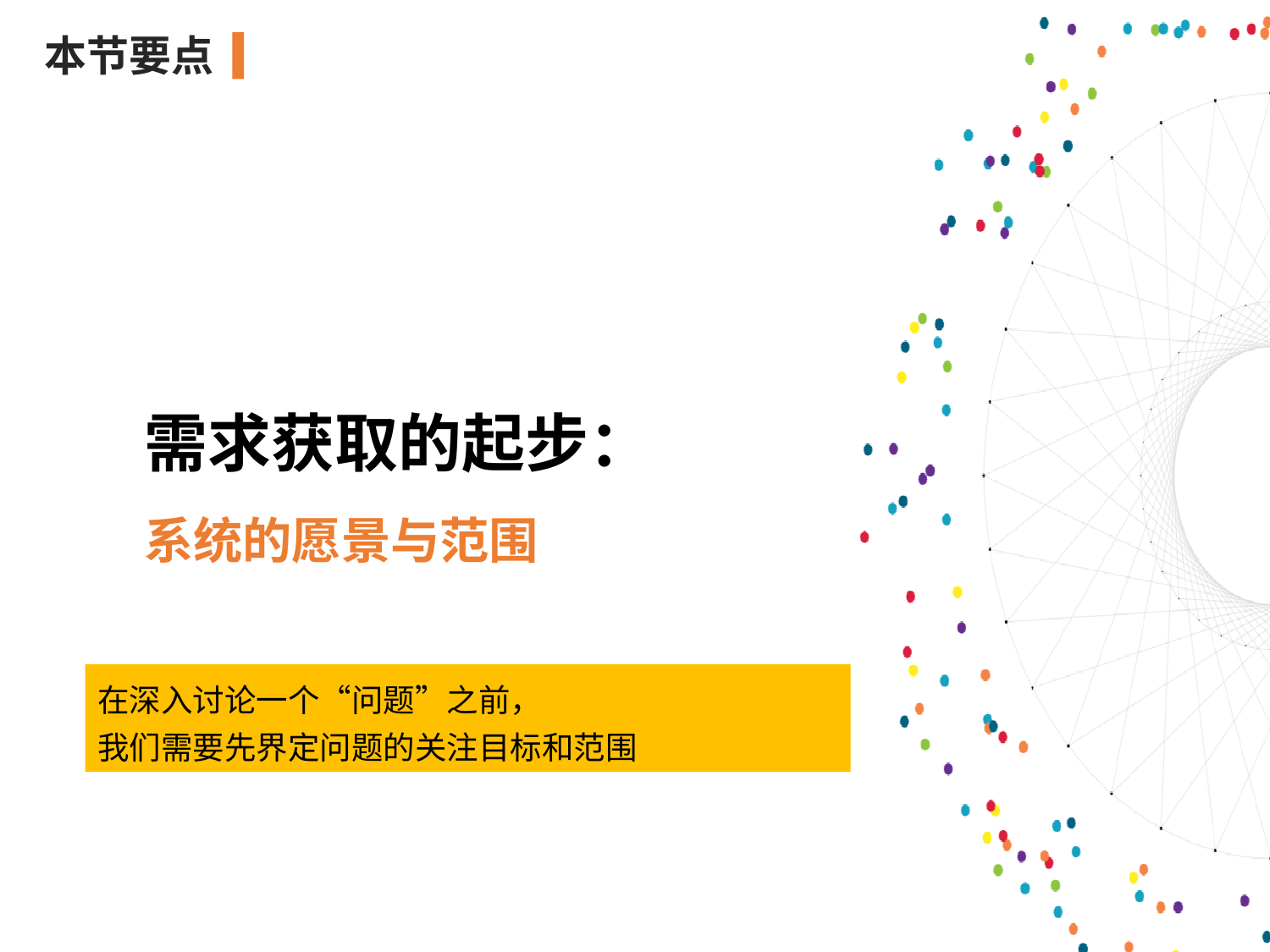

本节要点

需求获取的起步：
系统的愿景与范围
在深入讨论一个“问题”之前，
我们需要先界定问题的关注目标和范围